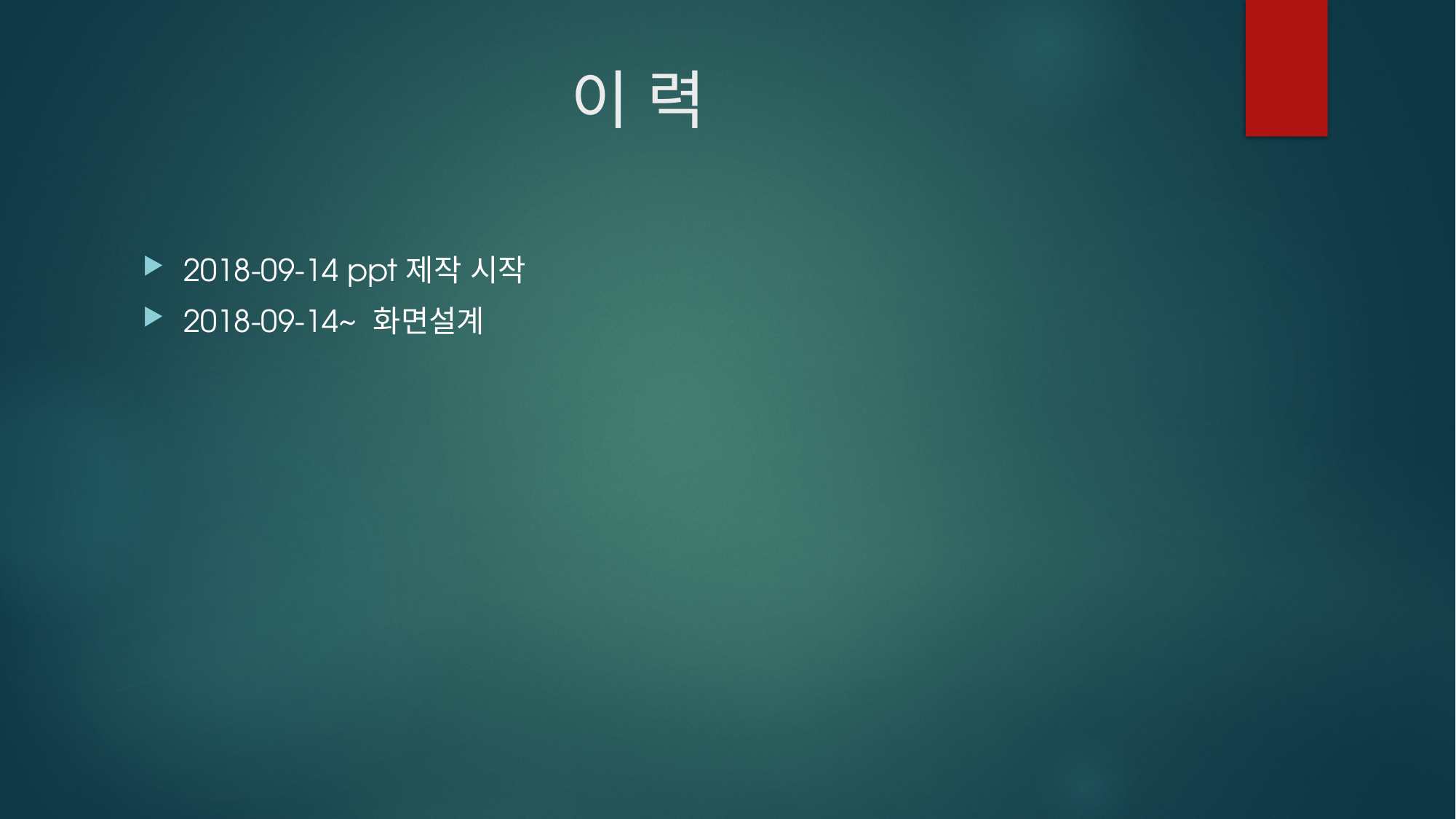

# 이 력
2018-09-14 ppt제작 시작
2018-09-14~ 화면설계